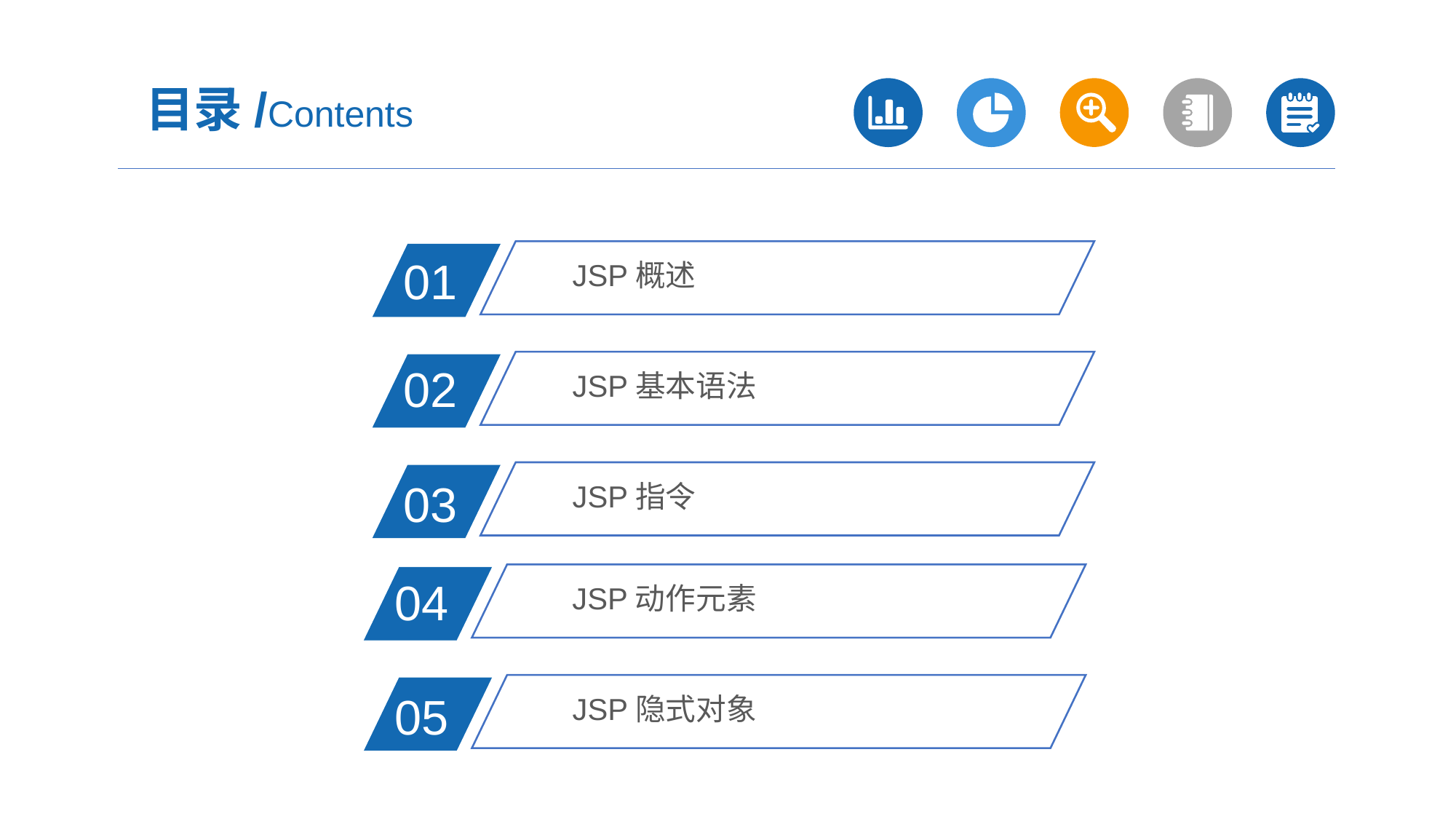

目录/Contents

JSP概述

01

JSP基本语法
02

JSP指令

03

 JSP动作元素
04

JSP隐式对象

05